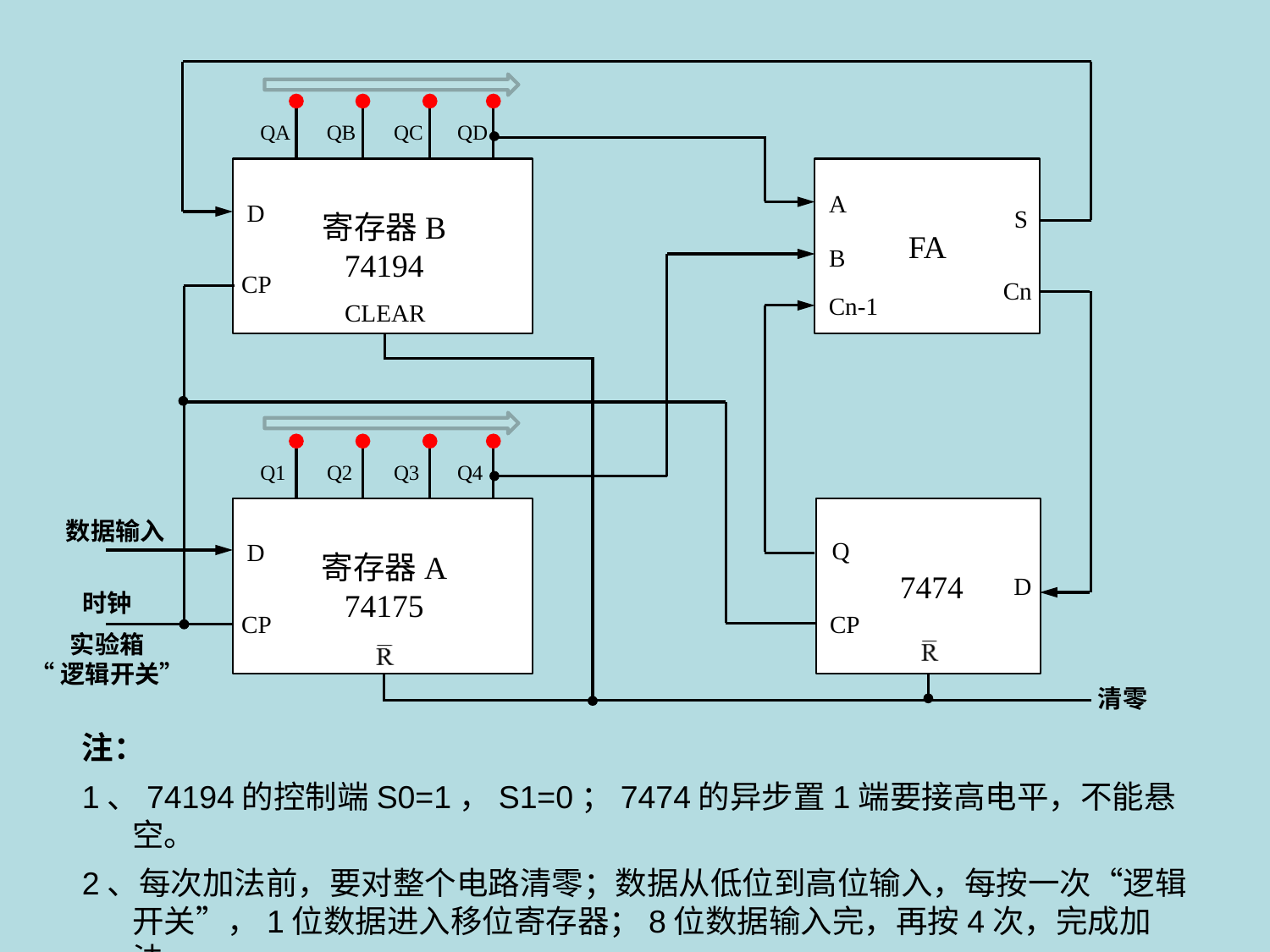

QA
QB
QC
QD

A
D
S
寄存器B
74194
FA
B
CP
Cn
Cn-1
CLEAR

Q1
Q2
Q3
Q4

数据输入
Q
D
寄存器A
74175
7474
D
时钟
CP
CP

实验箱
“逻辑开关”

清零

注：
1、74194的控制端S0=1，S1=0；7474的异步置1端要接高电平，不能悬空。
2、每次加法前，要对整个电路清零；数据从低位到高位输入，每按一次“逻辑开关”，1位数据进入移位寄存器；8位数据输入完，再按4次，完成加法。